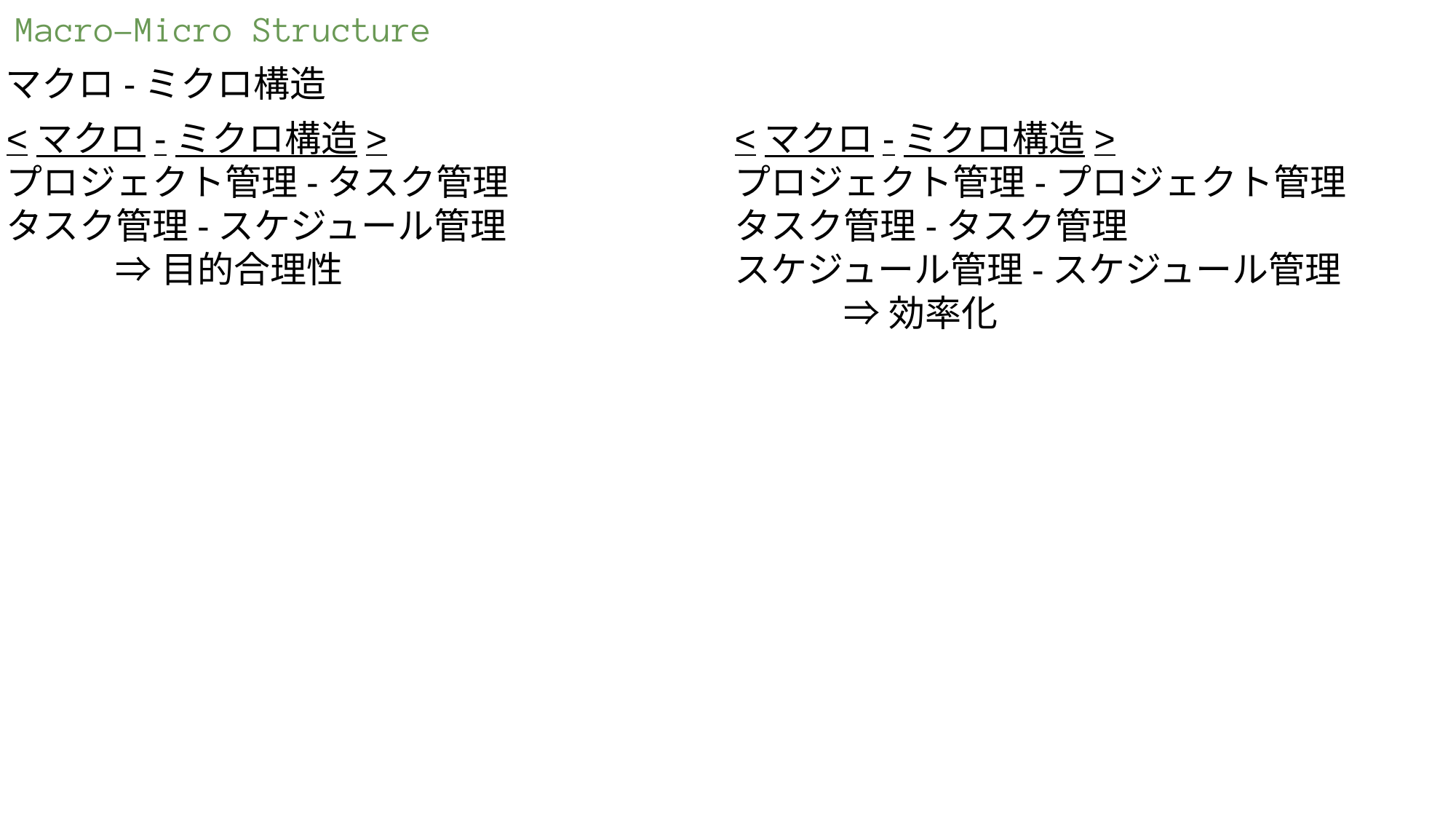

Macro-Micro Structure
マクロ-ミクロ構造
<マクロ-ミクロ構造>
プロジェクト管理-タスク管理
タスク管理-スケジュール管理
	⇒目的合理性
<マクロ-ミクロ構造>
プロジェクト管理-プロジェクト管理
タスク管理-タスク管理
スケジュール管理-スケジュール管理
	⇒効率化